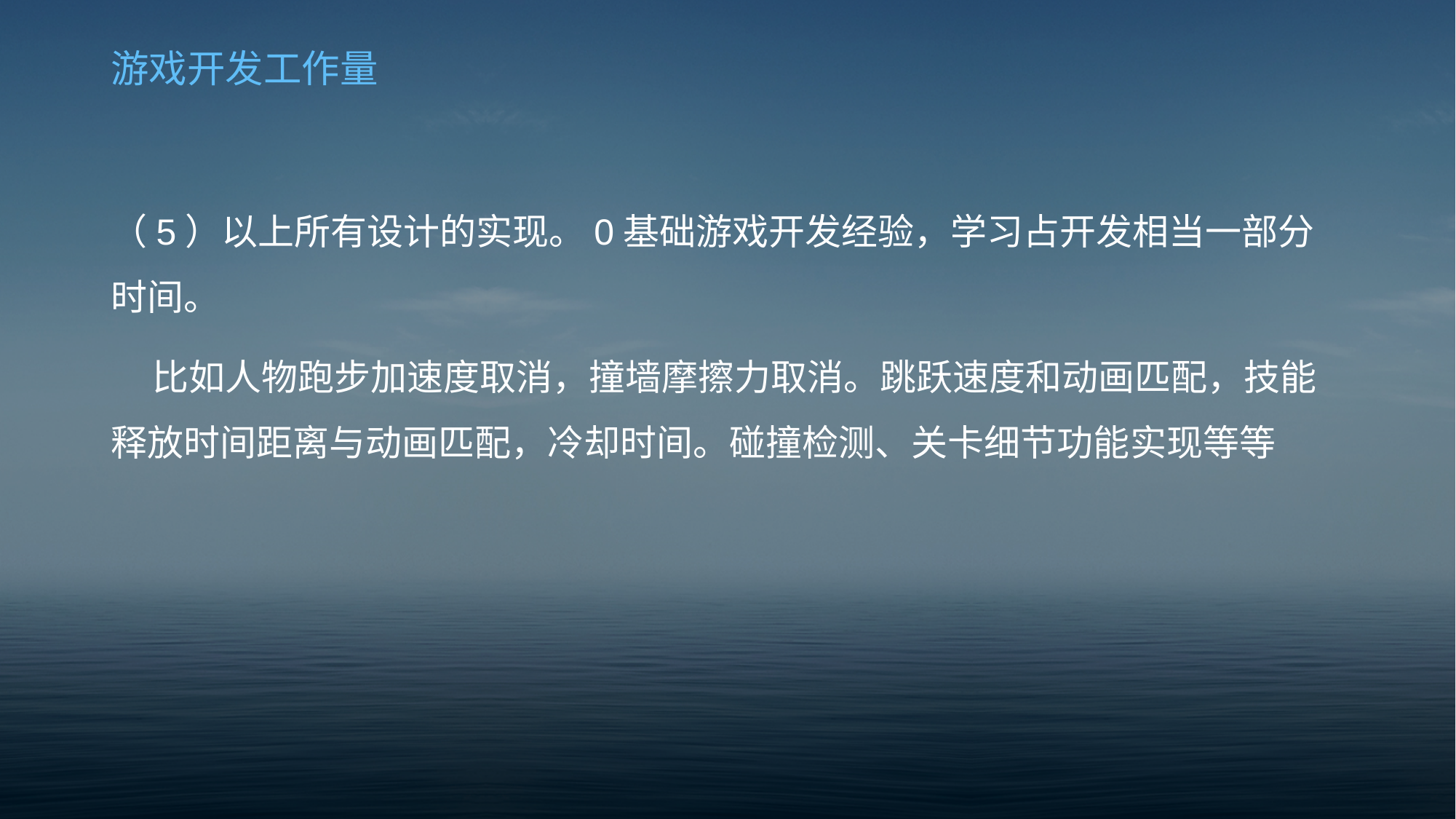

# 游戏开发工作量
（5）以上所有设计的实现。0基础游戏开发经验，学习占开发相当一部分时间。
    比如人物跑步加速度取消，撞墙摩擦力取消。跳跃速度和动画匹配，技能释放时间距离与动画匹配，冷却时间。碰撞检测、关卡细节功能实现等等